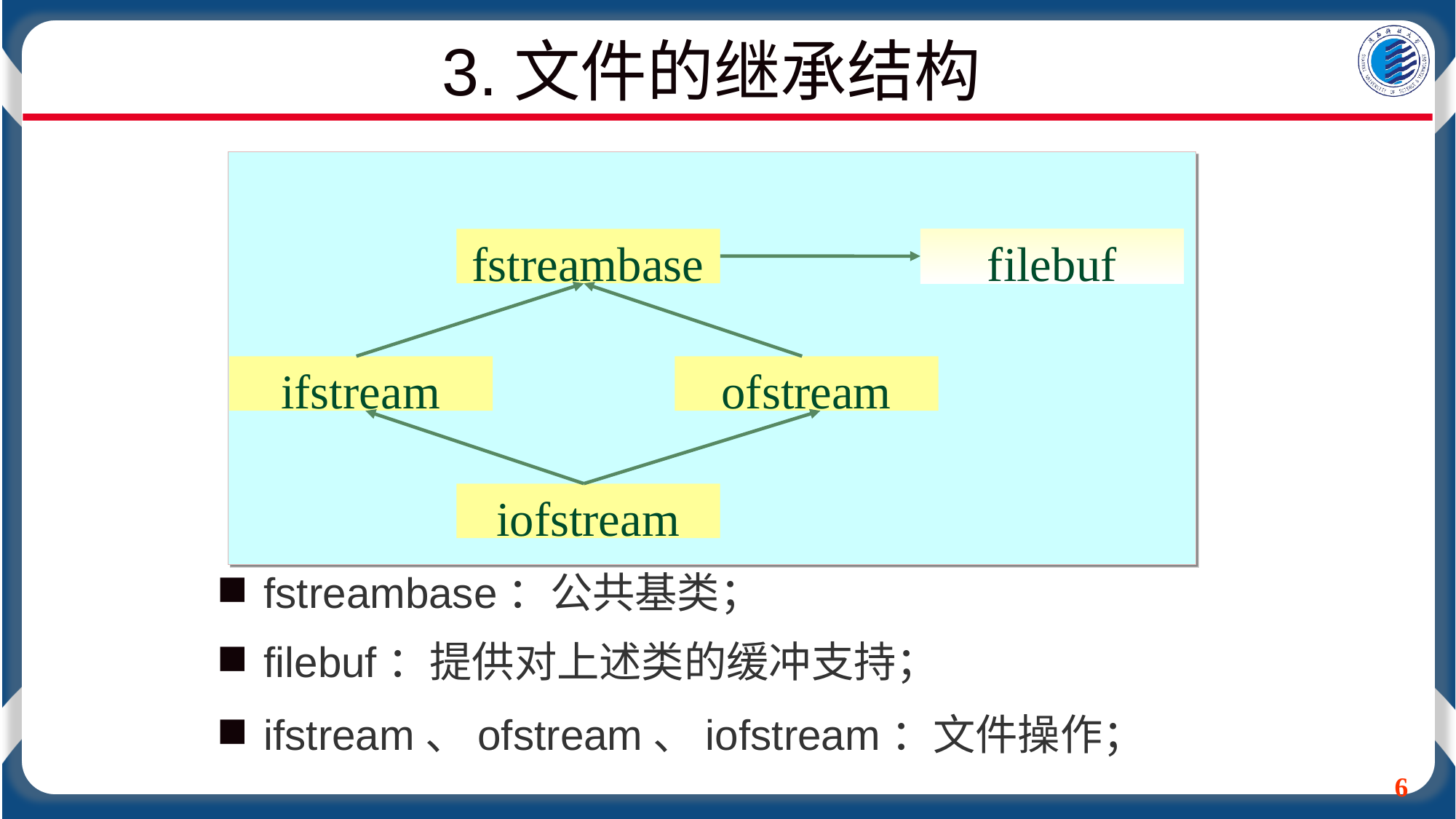

# 3.文件的继承结构

fstreambase
filebuf

ifstream
ofstream

iofstream

fstreambase：公共基类；
filebuf：提供对上述类的缓冲支持；
ifstream、ofstream、iofstream：文件操作；
6